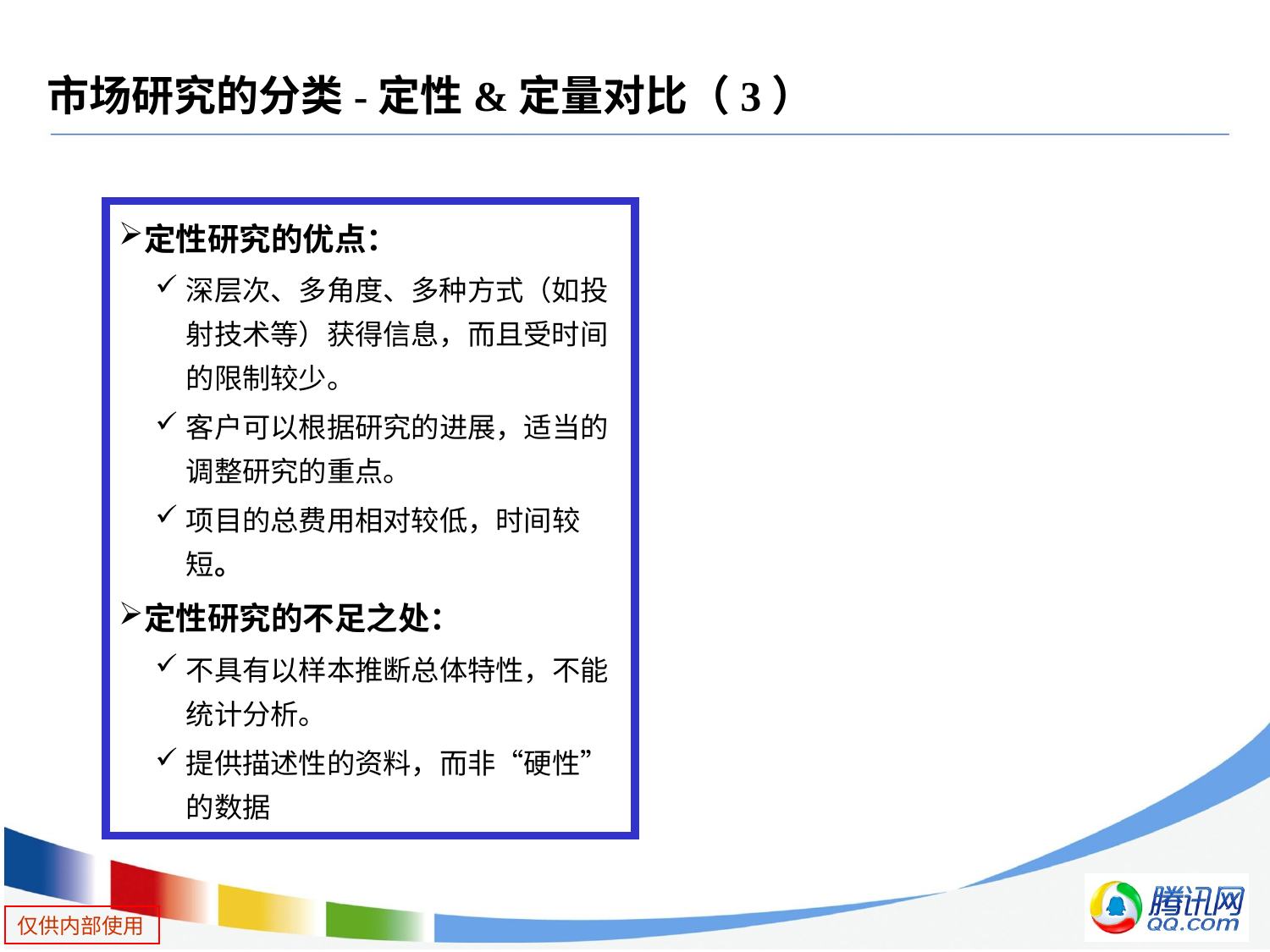

市场研究的分类-定性&定量对比（3）
定性研究的优点：
深层次、多角度、多种方式（如投射技术等）获得信息，而且受时间的限制较少。
客户可以根据研究的进展，适当的调整研究的重点。
项目的总费用相对较低，时间较短。
定性研究的不足之处：
不具有以样本推断总体特性，不能统计分析。
提供描述性的资料，而非“硬性”的数据